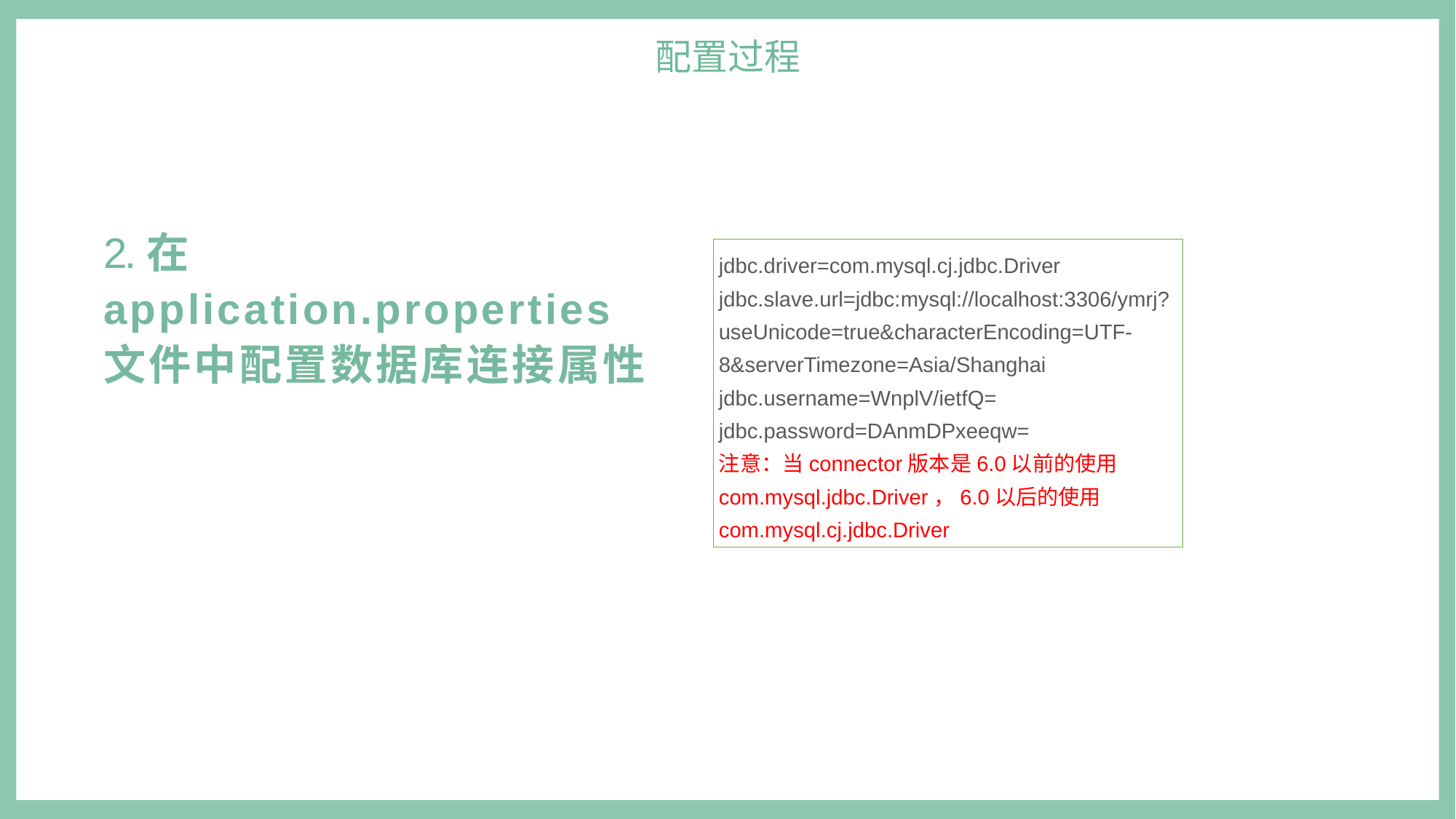

配置过程
2.在application.properties
文件中配置数据库连接属性
jdbc.driver=com.mysql.cj.jdbc.Driver
jdbc.slave.url=jdbc:mysql://localhost:3306/ymrj?useUnicode=true&characterEncoding=UTF-8&serverTimezone=Asia/Shanghai
jdbc.username=WnplV/ietfQ=
jdbc.password=DAnmDPxeeqw=
注意：当connector版本是6.0以前的使用com.mysql.jdbc.Driver，6.0以后的使用com.mysql.cj.jdbc.Driver